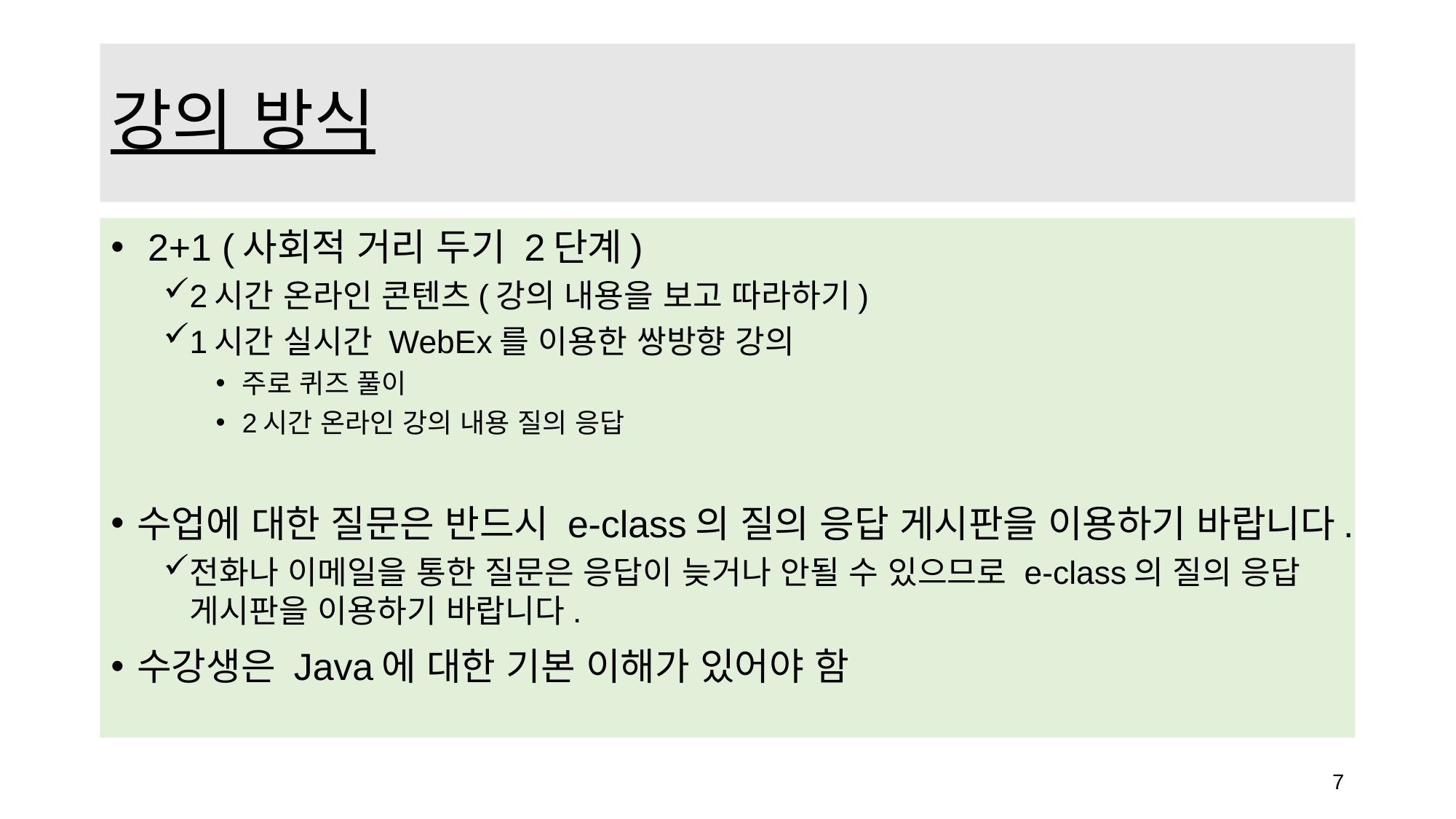

# 강의 방식
 2+1 (사회적 거리 두기 2단계)
2시간 온라인 콘텐츠(강의 내용을 보고 따라하기)
1시간 실시간 WebEx를 이용한 쌍방향 강의
주로 퀴즈 풀이
2시간 온라인 강의 내용 질의 응답

수업에 대한 질문은 반드시 e-class의 질의 응답 게시판을 이용하기 바랍니다.
전화나 이메일을 통한 질문은 응답이 늦거나 안될 수 있으므로 e-class의 질의 응답 게시판을 이용하기 바랍니다.
수강생은 Java에 대한 기본 이해가 있어야 함

7